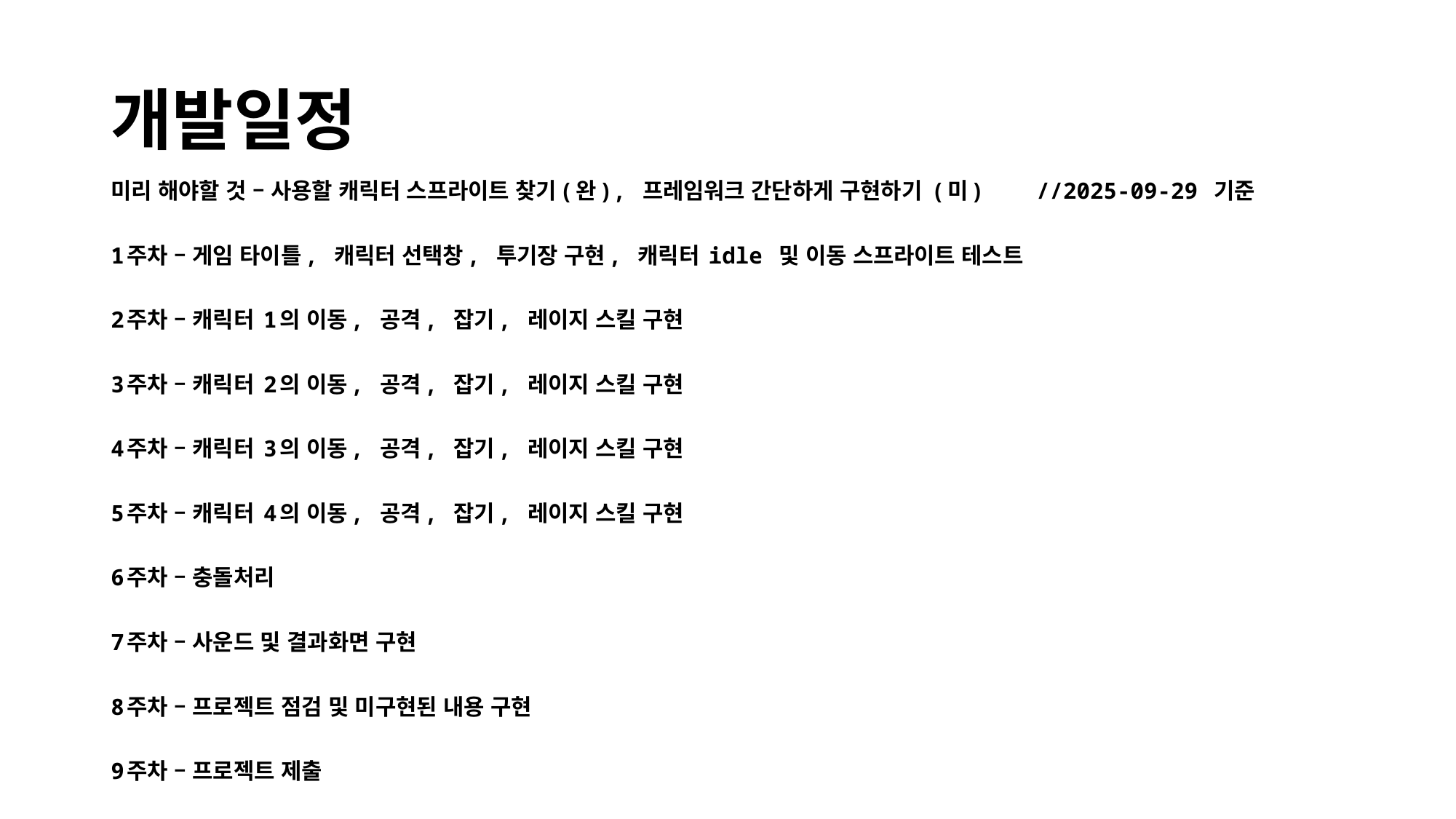

# 개발일정
미리 해야할 것 – 사용할 캐릭터 스프라이트 찾기(완), 프레임워크 간단하게 구현하기 (미)	//2025-09-29 기준

1주차 – 게임 타이틀, 캐릭터 선택창, 투기장 구현, 캐릭터 idle 및 이동 스프라이트 테스트

2주차 – 캐릭터 1의 이동, 공격, 잡기, 레이지 스킬 구현

3주차 – 캐릭터 2의 이동, 공격, 잡기, 레이지 스킬 구현

4주차 – 캐릭터 3의 이동, 공격, 잡기, 레이지 스킬 구현

5주차 – 캐릭터 4의 이동, 공격, 잡기, 레이지 스킬 구현

6주차 – 충돌처리

7주차 – 사운드 및 결과화면 구현

8주차 – 프로젝트 점검 및 미구현된 내용 구현

9주차 – 프로젝트 제출